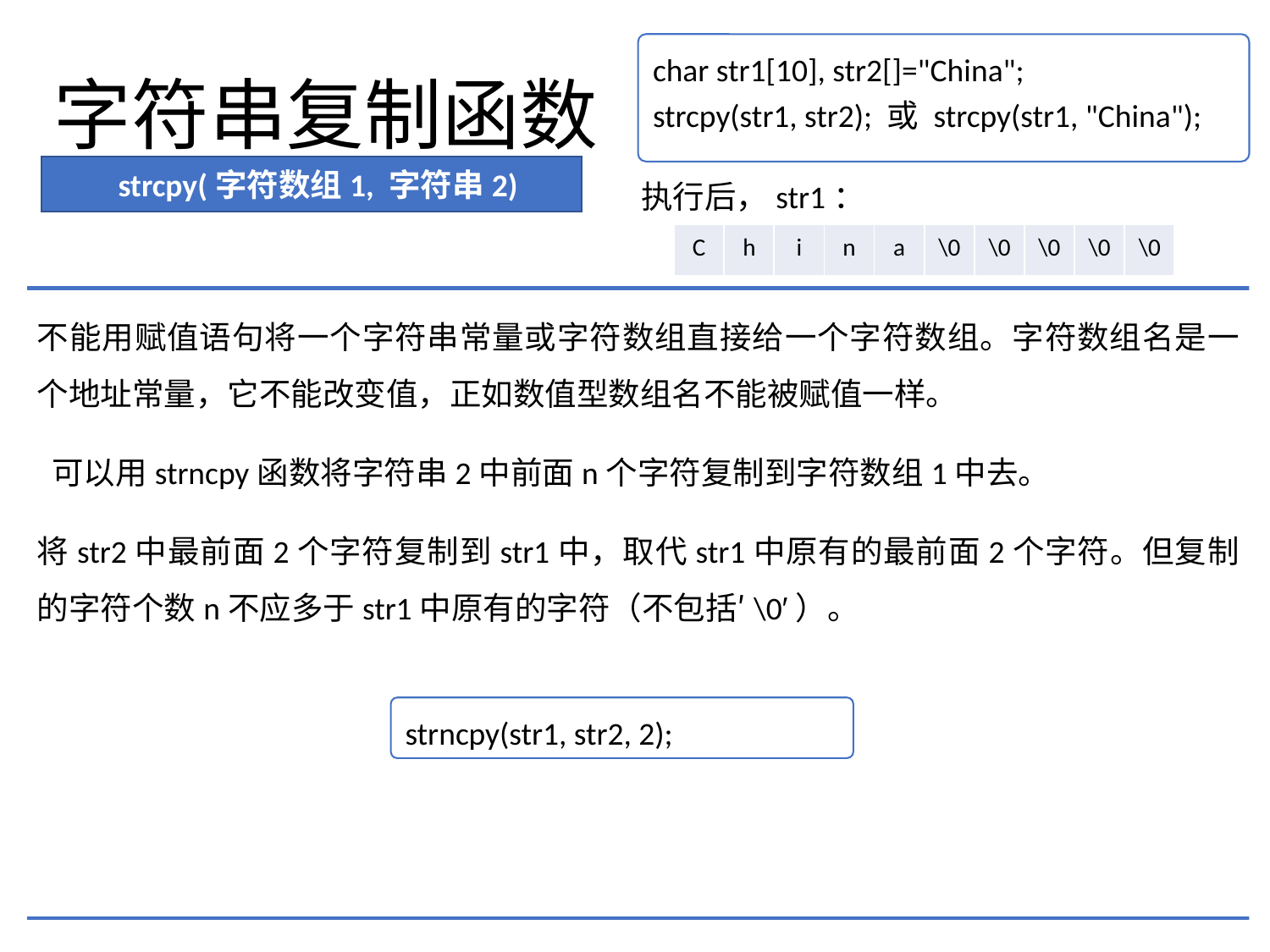

# 字符串复制函数
char str1[10], str2[]="China";
strcpy(str1, str2); 或 strcpy(str1, "China");
strcpy(字符数组1, 字符串2)
执行后，str1：
| C | h | i | n | a | \0 | \0 | \0 | \0 | \0 |
| --- | --- | --- | --- | --- | --- | --- | --- | --- | --- |
不能用赋值语句将一个字符串常量或字符数组直接给一个字符数组。字符数组名是一个地址常量，它不能改变值，正如数值型数组名不能被赋值一样。
 可以用strncpy函数将字符串2中前面n个字符复制到字符数组1中去。
将str2中最前面2个字符复制到str1中，取代str1中原有的最前面2个字符。但复制的字符个数n不应多于str1中原有的字符（不包括′\0′）。
strncpy(str1, str2, 2);